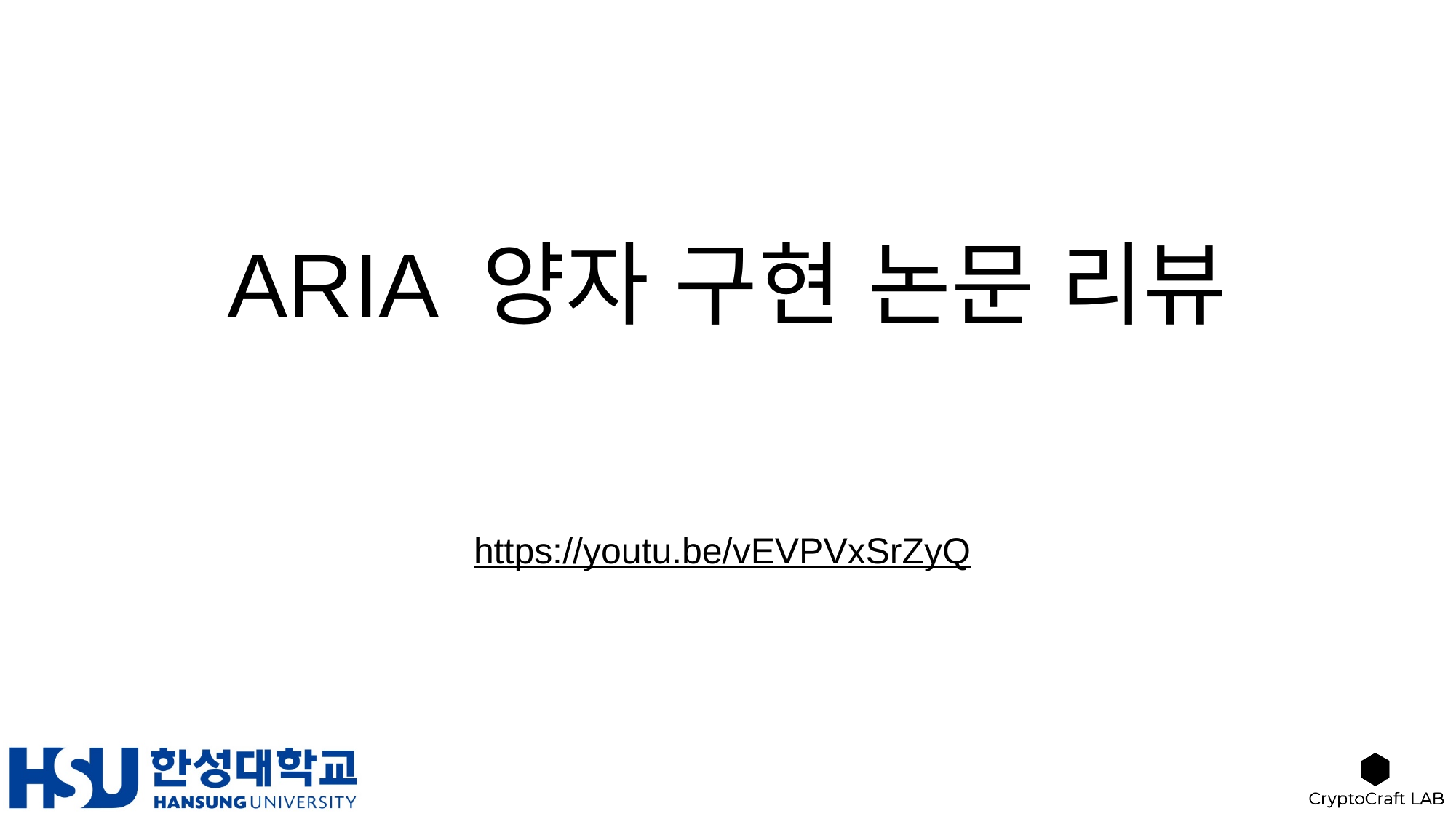

# ARIA 양자 구현 논문 리뷰
https://youtu.be/vEVPVxSrZyQ